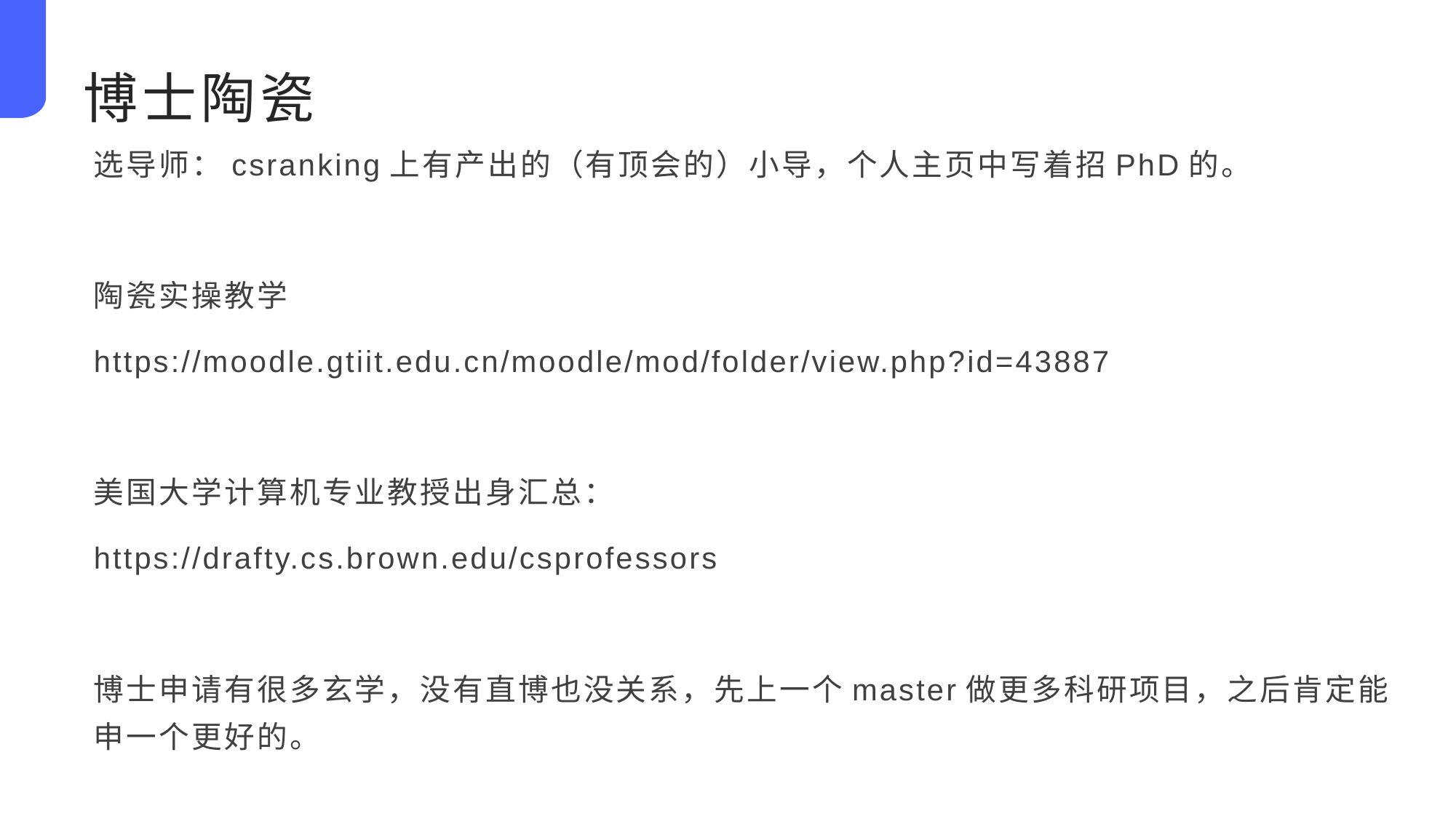

博士陶瓷
选导师：csranking上有产出的（有顶会的）小导，个人主页中写着招PhD的。

陶瓷实操教学
https://moodle.gtiit.edu.cn/moodle/mod/folder/view.php?id=43887

美国大学计算机专业教授出身汇总：
https://drafty.cs.brown.edu/csprofessors

博士申请有很多玄学，没有直博也没关系，先上一个master做更多科研项目，之后肯定能申一个更好的。